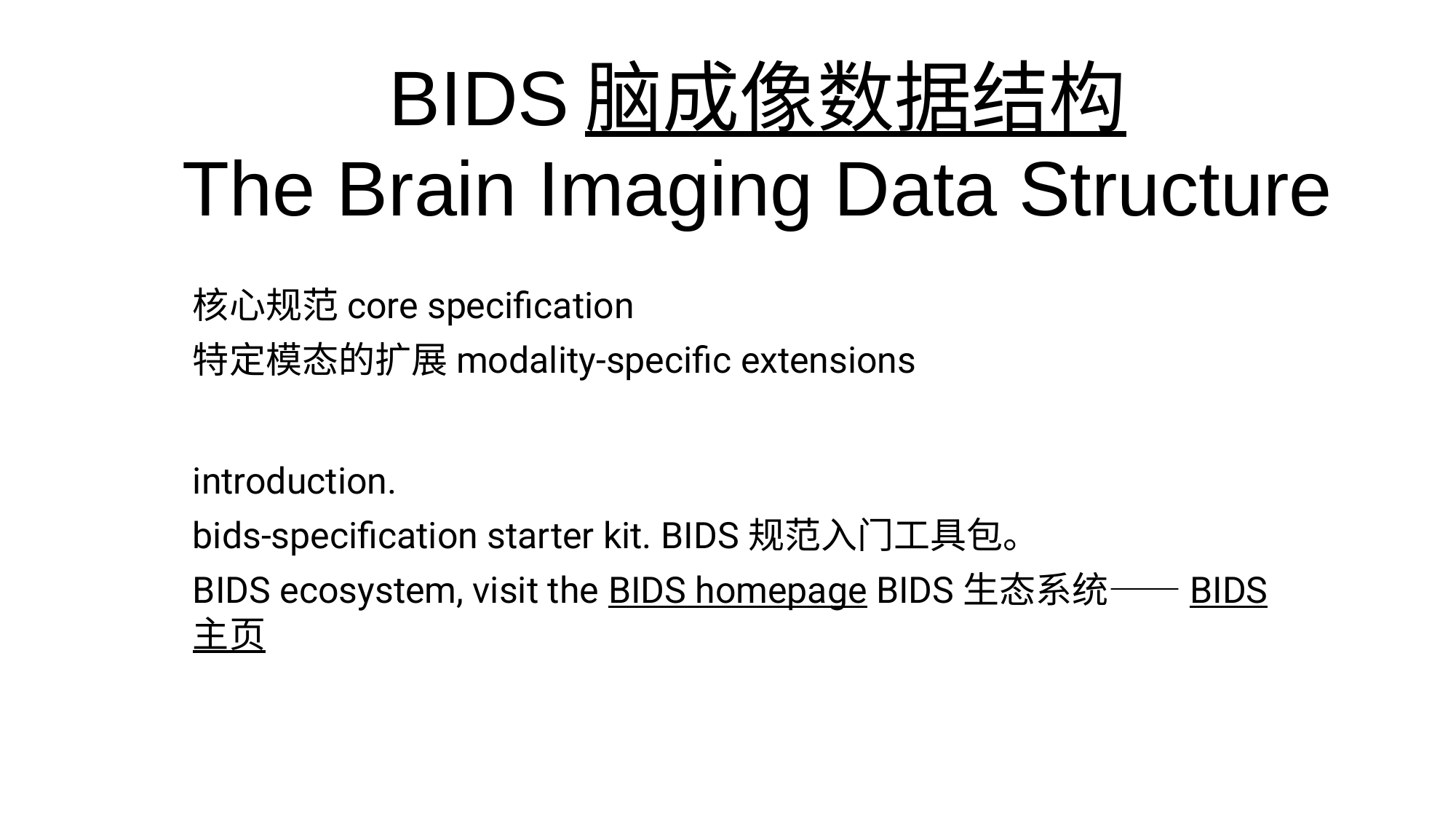

# BIDS脑成像数据结构 The Brain Imaging Data Structure
核心规范core specification
特定模态的扩展modality-specific extensions
introduction.
bids-specification starter kit. BIDS规范入门工具包。
BIDS ecosystem, visit the BIDS homepage BIDS生态系统——BIDS主页